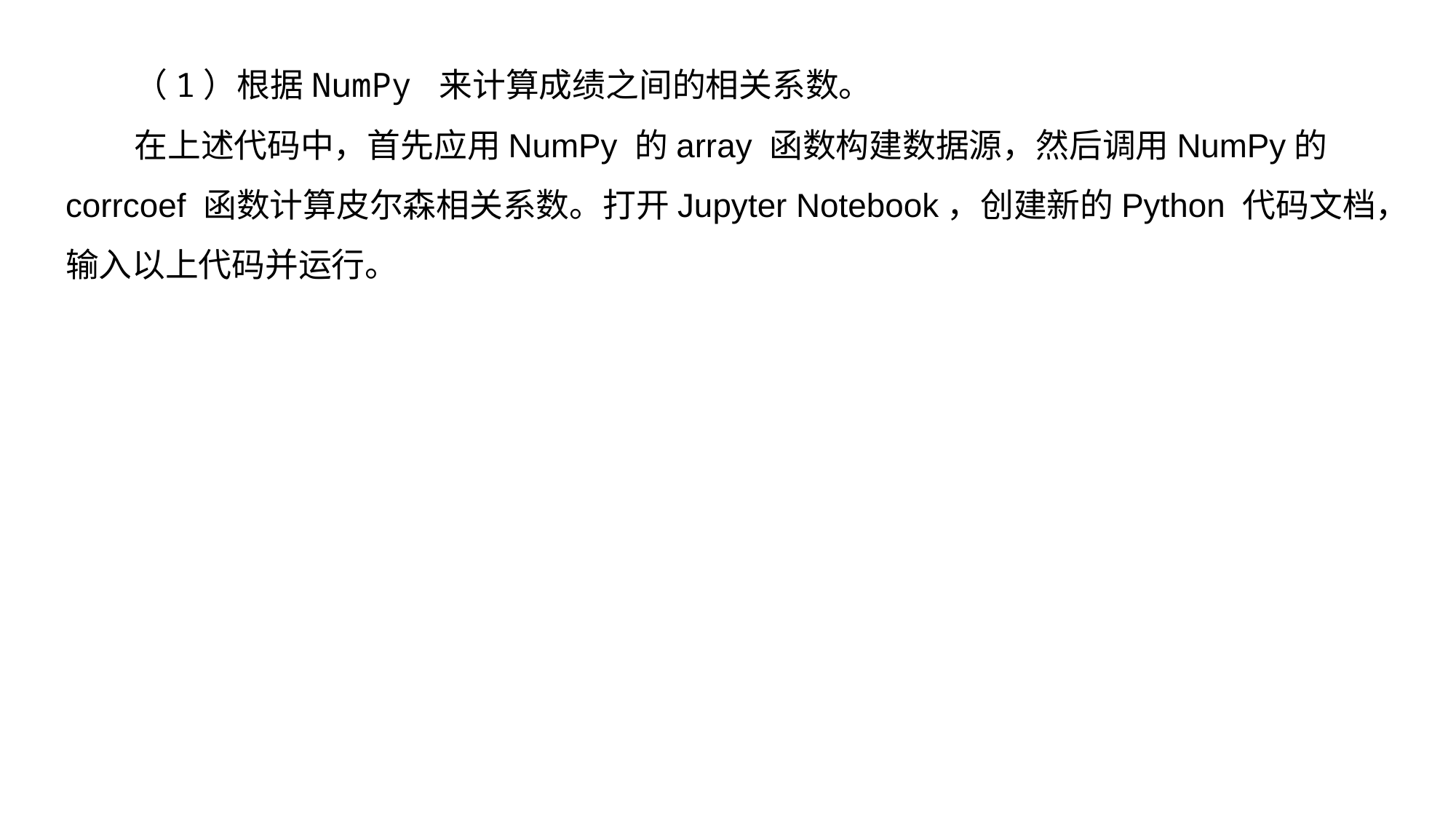

（1）根据NumPy 来计算成绩之间的相关系数。
在上述代码中，首先应用NumPy 的array 函数构建数据源，然后调用NumPy的corrcoef 函数计算皮尔森相关系数。打开Jupyter Notebook，创建新的Python 代码文档，输入以上代码并运行。